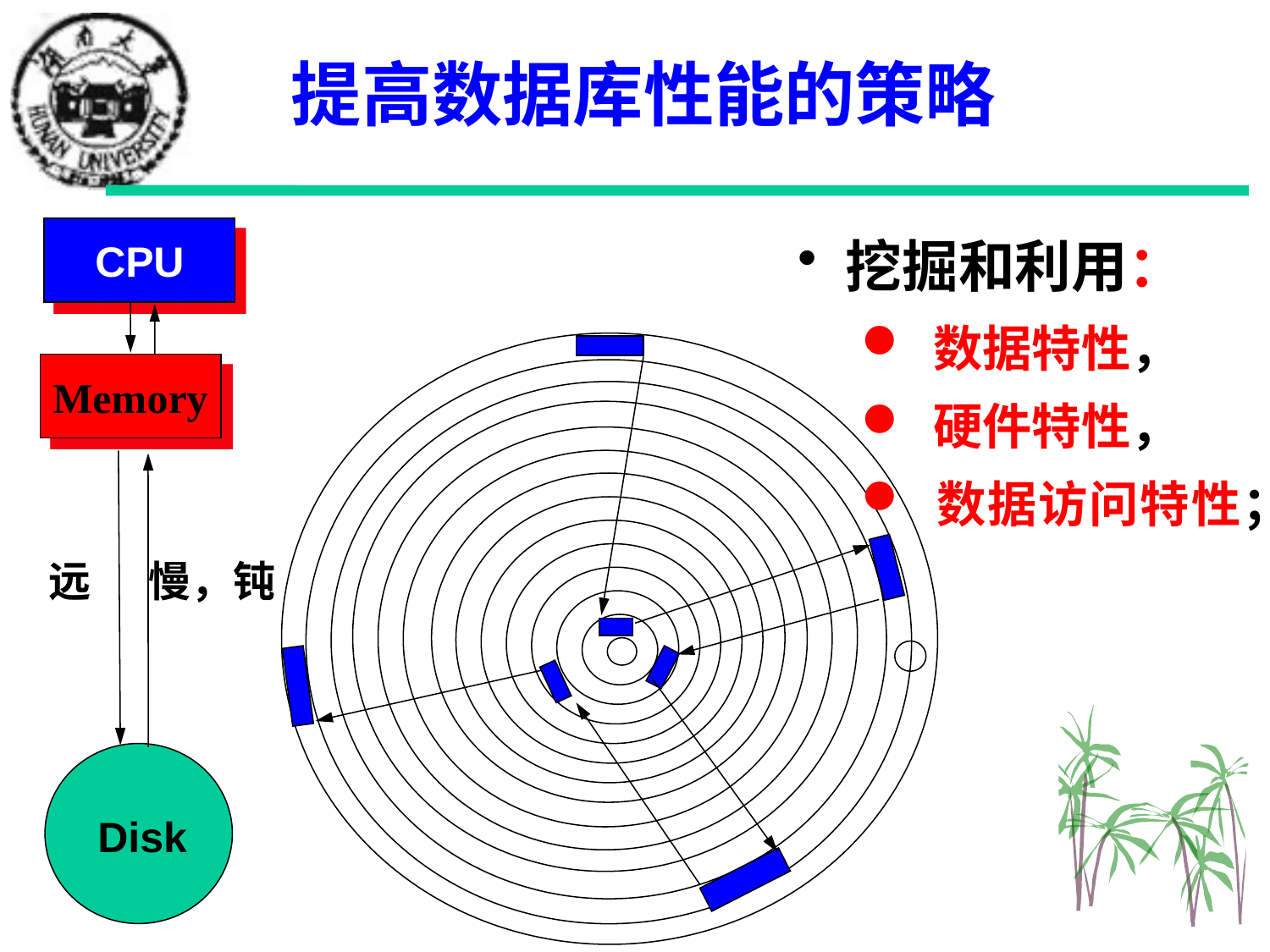

提高数据库性能的策略
挖掘和利用：
 数据特性，
 硬件特性，
 数据访问特性；
CPU

Memory

远      慢，钝

Disk